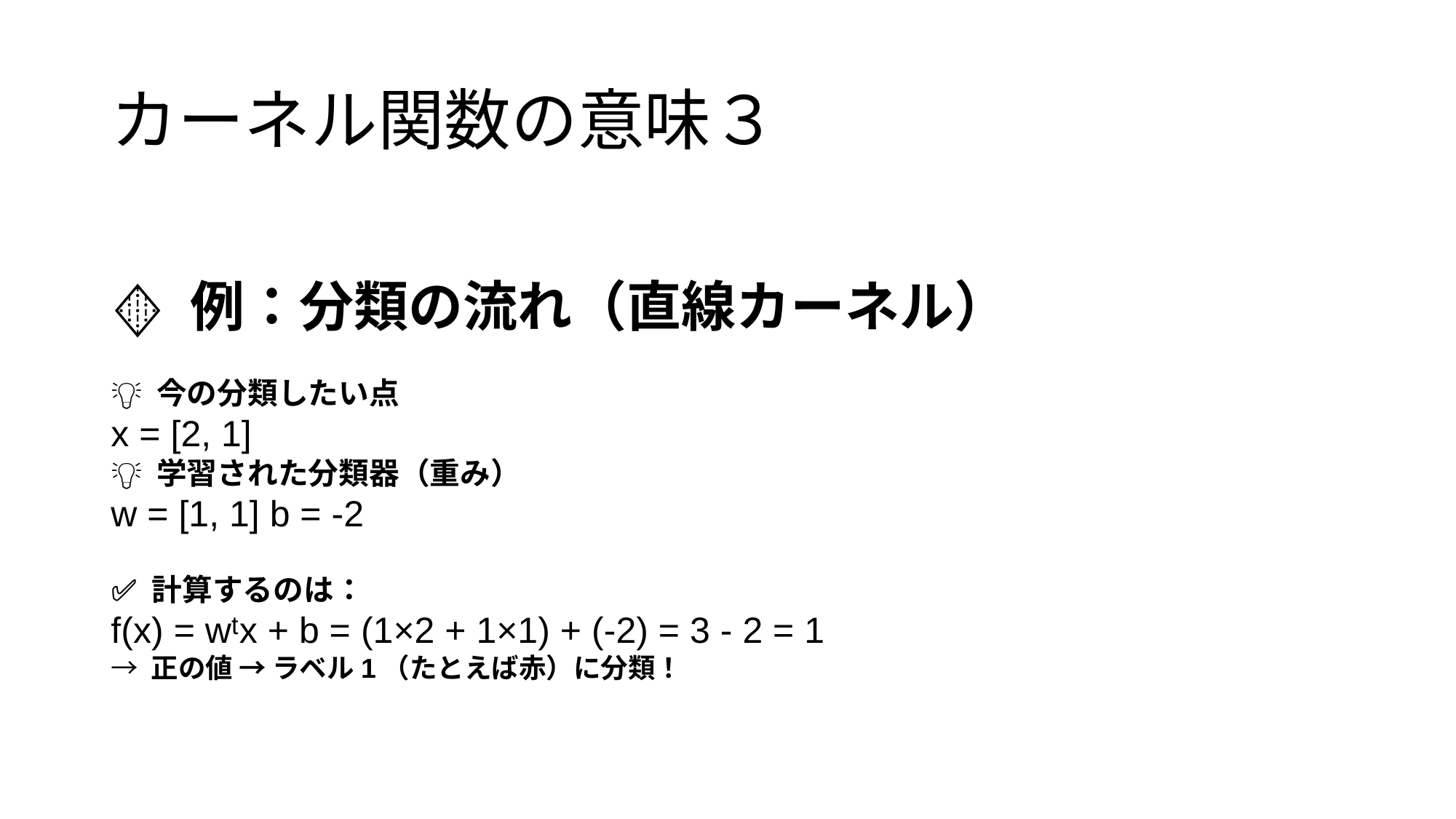

# カーネル関数の意味３
🔶 例：分類の流れ（直線カーネル）

💡 今の分類したい点
x = [2, 1]
💡 学習された分類器（重み）
w = [1, 1] b = -2

✅ 計算するのは：
f(x) = wᵗx + b = (1×2 + 1×1) + (-2) = 3 - 2 = 1
→ 正の値 → ラベル1（たとえば赤）に分類！